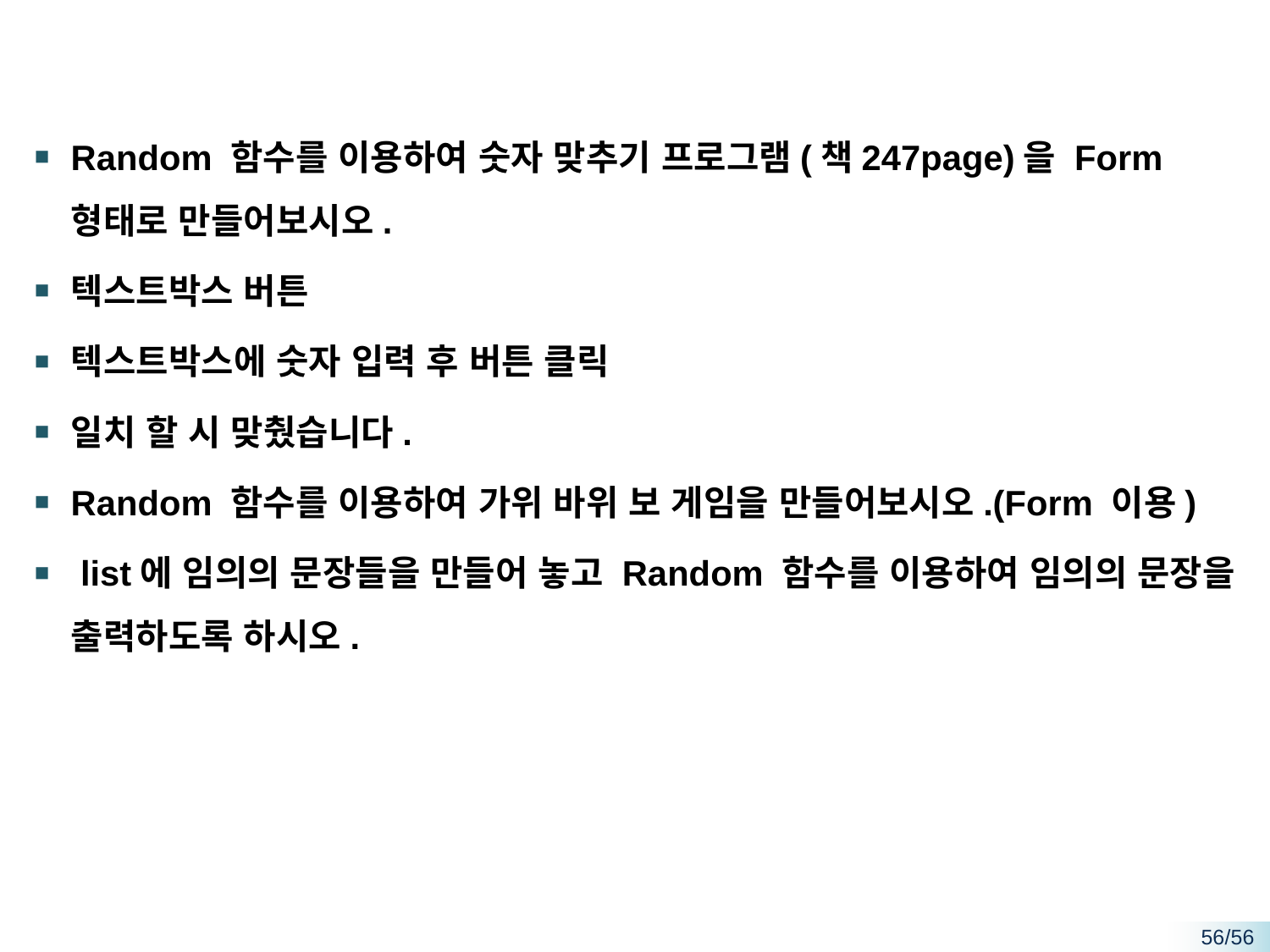

#
Random 함수를 이용하여 숫자 맞추기 프로그램(책247page)을 Form 형태로 만들어보시오.
텍스트박스 버튼
텍스트박스에 숫자 입력 후 버튼 클릭
일치 할 시 맞췄습니다.
Random 함수를 이용하여 가위 바위 보 게임을 만들어보시오.(Form 이용)
 list에 임의의 문장들을 만들어 놓고 Random 함수를 이용하여 임의의 문장을 출력하도록 하시오.